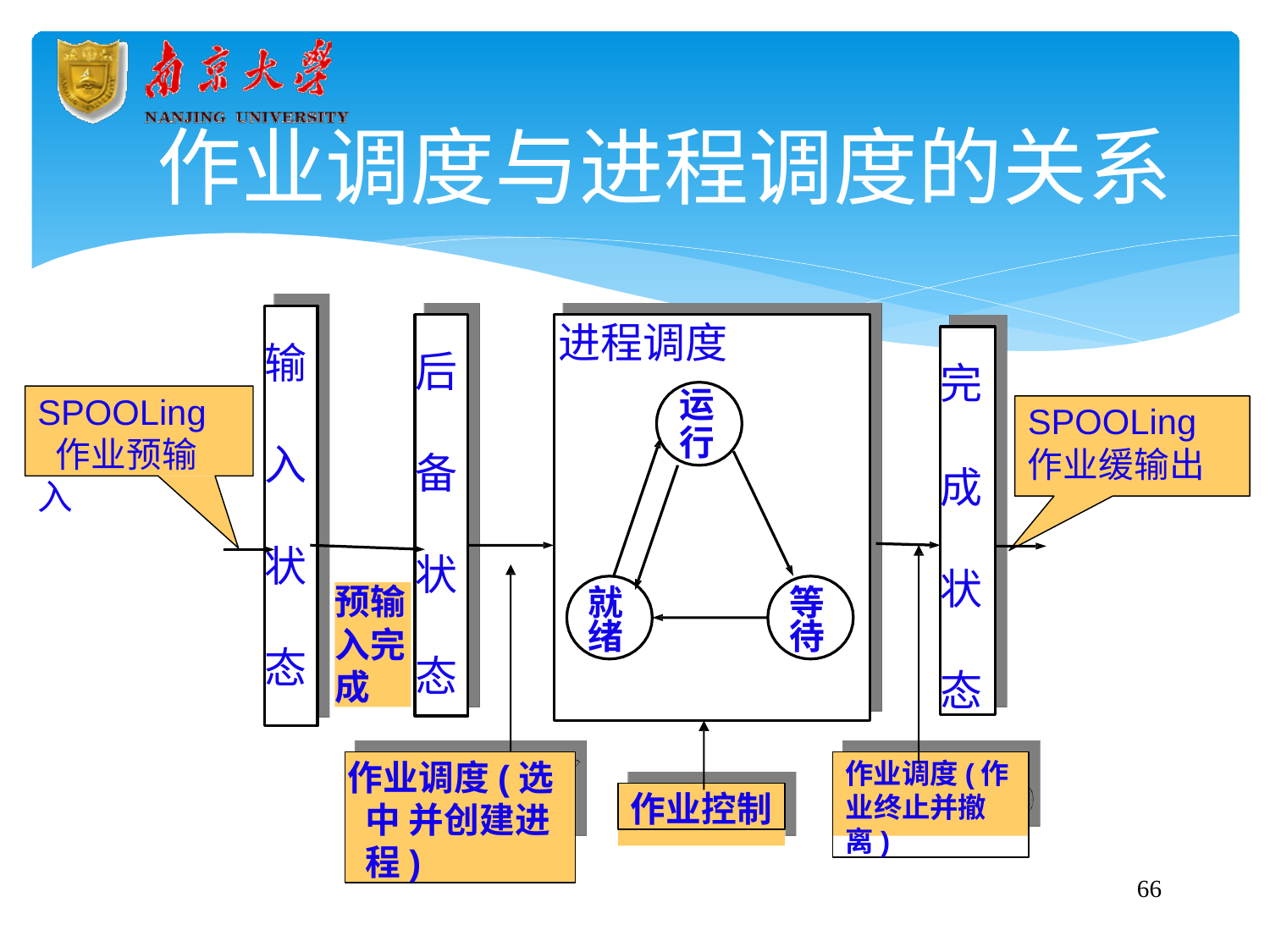

# 作业调度与进程调度的关系
进程调度
运
行

完

成
状 态
输

后

SPOOLing  作业预输入

SPOOLing
作业缓输出
入

备

状

状

就 绪
等 待
预输
入完 成

态
态

作业调度(选中 并创建进程)

作业调度(作
业终止并撤离)

作业控制
66